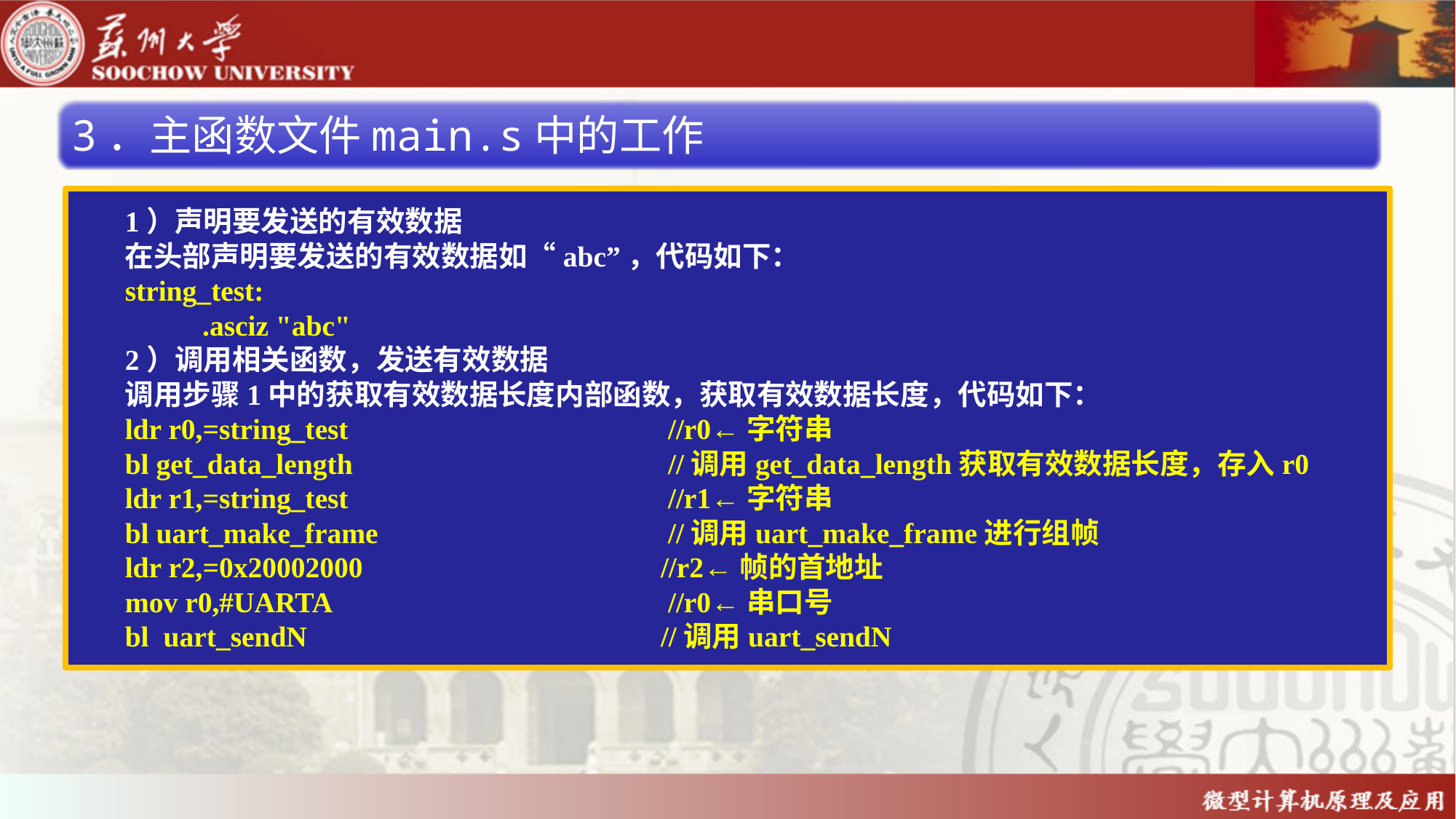

3．主函数文件main.s中的工作
1）声明要发送的有效数据
在头部声明要发送的有效数据如“abc”，代码如下：
string_test:
	.asciz "abc"
2）调用相关函数，发送有效数据
调用步骤1中的获取有效数据长度内部函数，获取有效数据长度，代码如下：
ldr r0,=string_test			    //r0←字符串
bl get_data_length			    //调用get_data_length获取有效数据长度，存入r0
ldr r1,=string_test			    //r1←字符串
bl uart_make_frame			    //调用uart_make_frame进行组帧
ldr r2,=0x20002000			   //r2←帧的首地址
mov r0,#UARTA			    //r0←串口号
bl  uart_sendN				   //调用uart_sendN